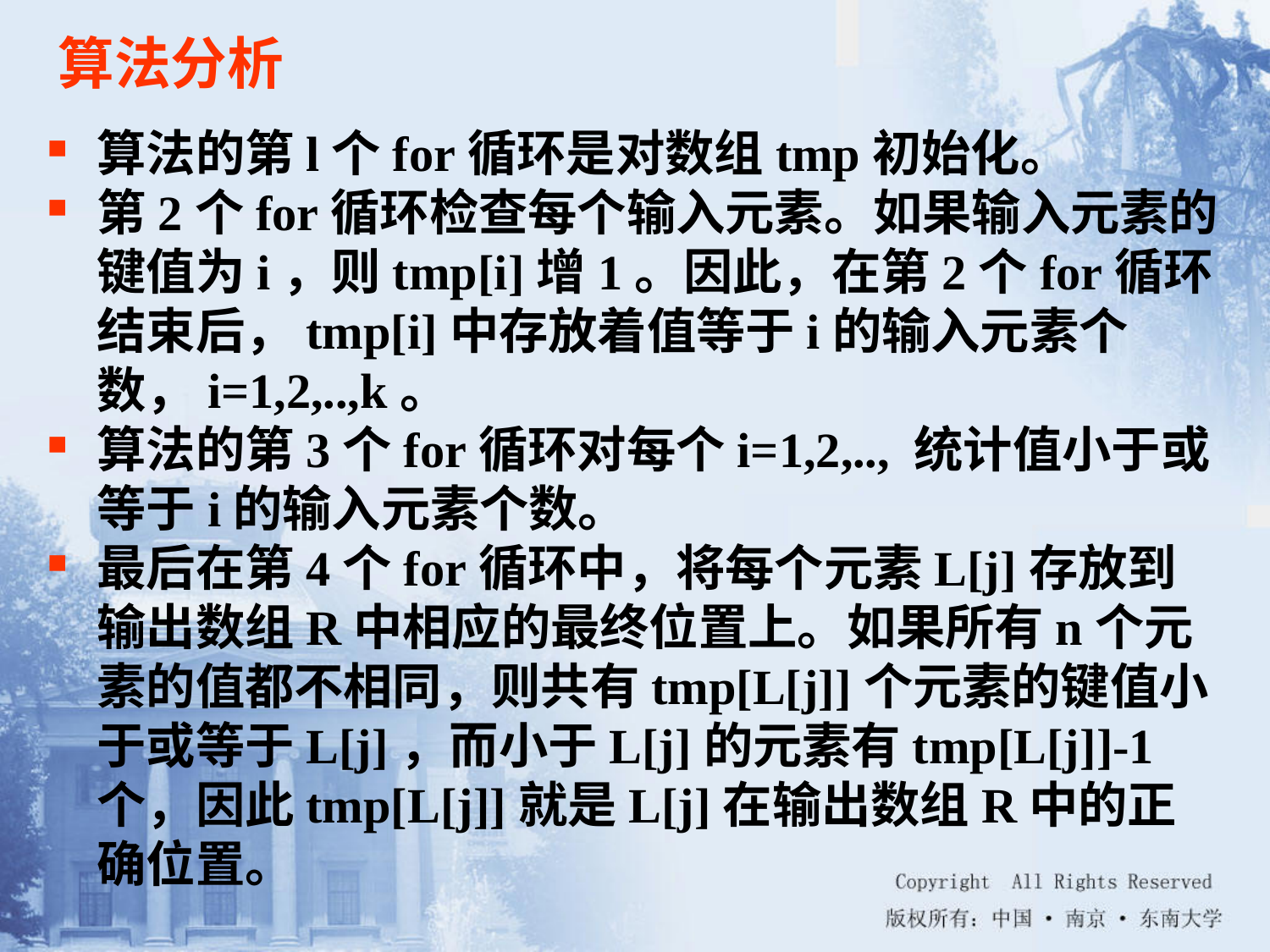

算法分析
算法的第l个for循环是对数组tmp初始化。
第2个for循环检查每个输入元素。如果输入元素的键值为i，则tmp[i]增1。因此，在第2个for循环结束后，tmp[i]中存放着值等于i的输入元素个数，i=1,2,..,k。
算法的第3个for循环对每个i=1,2,.., 统计值小于或等于i的输入元素个数。
最后在第4个for循环中，将每个元素L[j]存放到输出数组R中相应的最终位置上。如果所有n个元素的值都不相同，则共有tmp[L[j]]个元素的键值小于或等于L[j]，而小于L[j]的元素有tmp[L[j]]-1个，因此tmp[L[j]]就是L[j]在输出数组R中的正确位置。